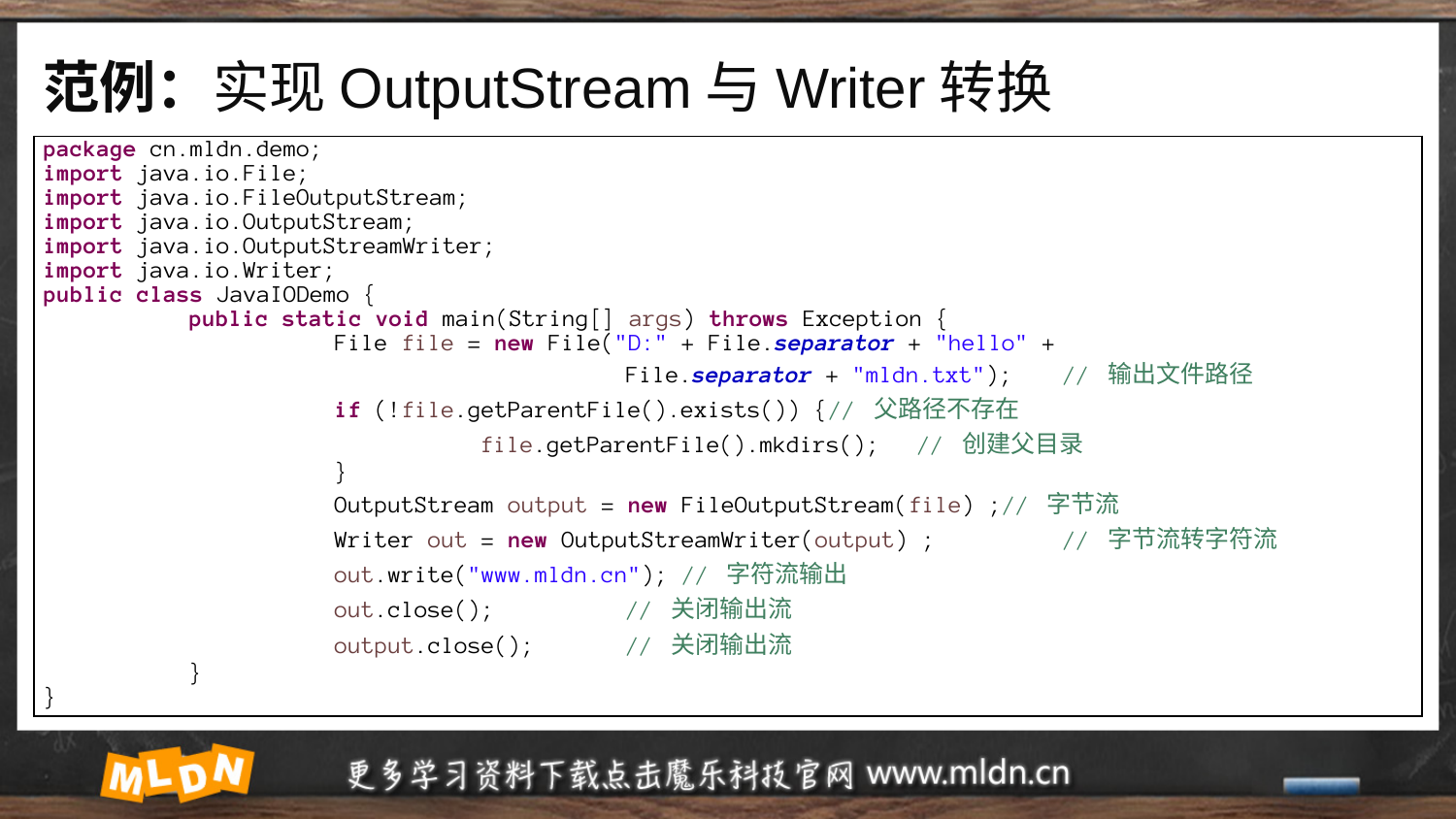

# 范例：实现OutputStream与Writer转换
| package cn.mldn.demo; import java.io.File; import java.io.FileOutputStream; import java.io.OutputStream; import java.io.OutputStreamWriter; import java.io.Writer; public class JavaIODemo { public static void main(String[] args) throws Exception { File file = new File("D:" + File.separator + "hello" + File.separator + "mldn.txt"); // 输出文件路径 if (!file.getParentFile().exists()) {// 父路径不存在 file.getParentFile().mkdirs(); // 创建父目录 } OutputStream output = new FileOutputStream(file) ;// 字节流 Writer out = new OutputStreamWriter(output) ; // 字节流转字符流 out.write("www.mldn.cn"); // 字符流输出 out.close(); // 关闭输出流 output.close(); // 关闭输出流 } } |
| --- |